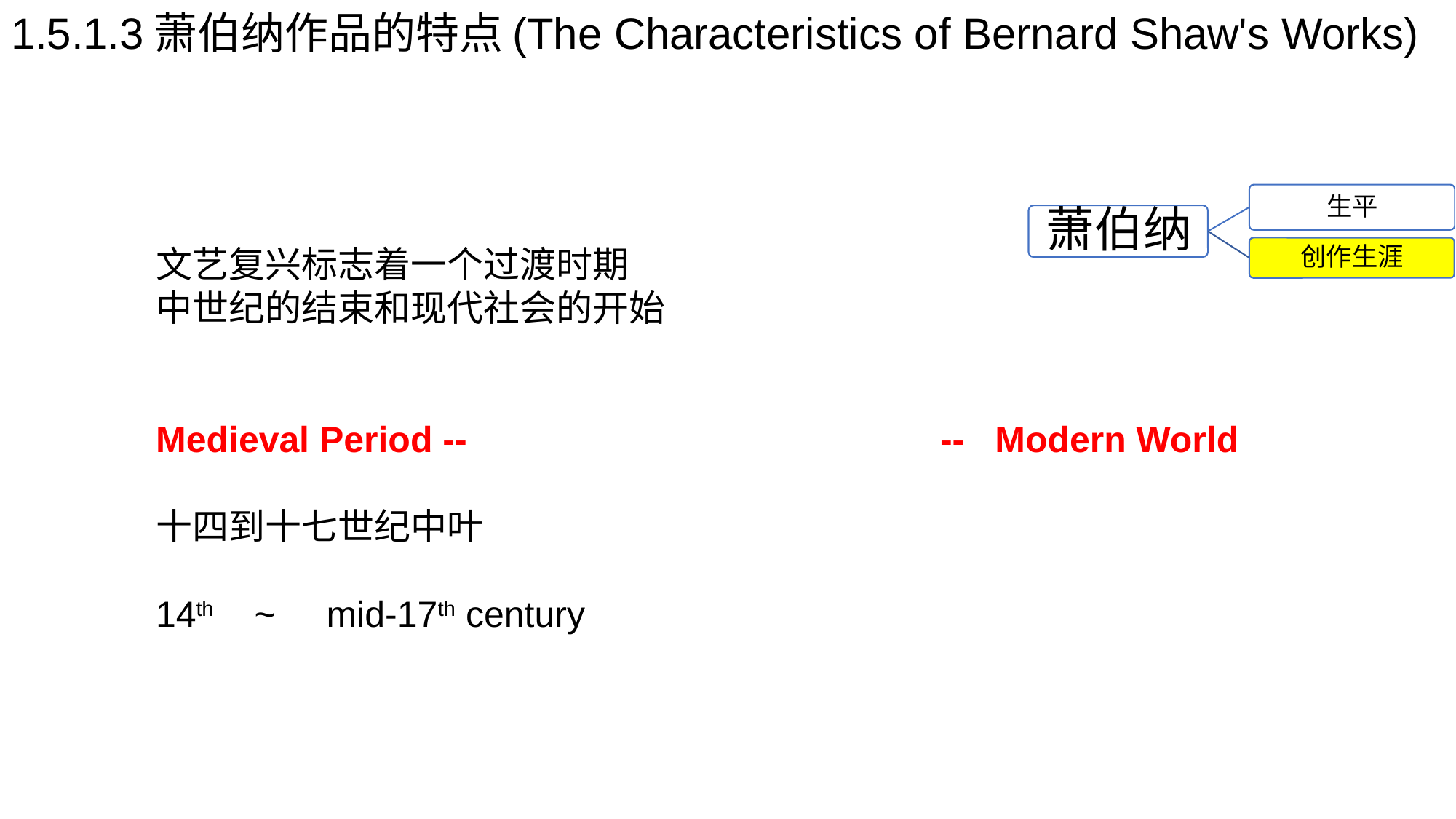

# 1.5.1.3萧伯纳作品的特点(The Characteristics of Bernard Shaw's Works)
萧伯纳

生平

创作生涯
文艺复兴标志着一个过渡时期
中世纪的结束和现代社会的开始

Medieval Period -- 					  --   Modern World

十四到十七世纪中叶

14th    ~     mid-17th century